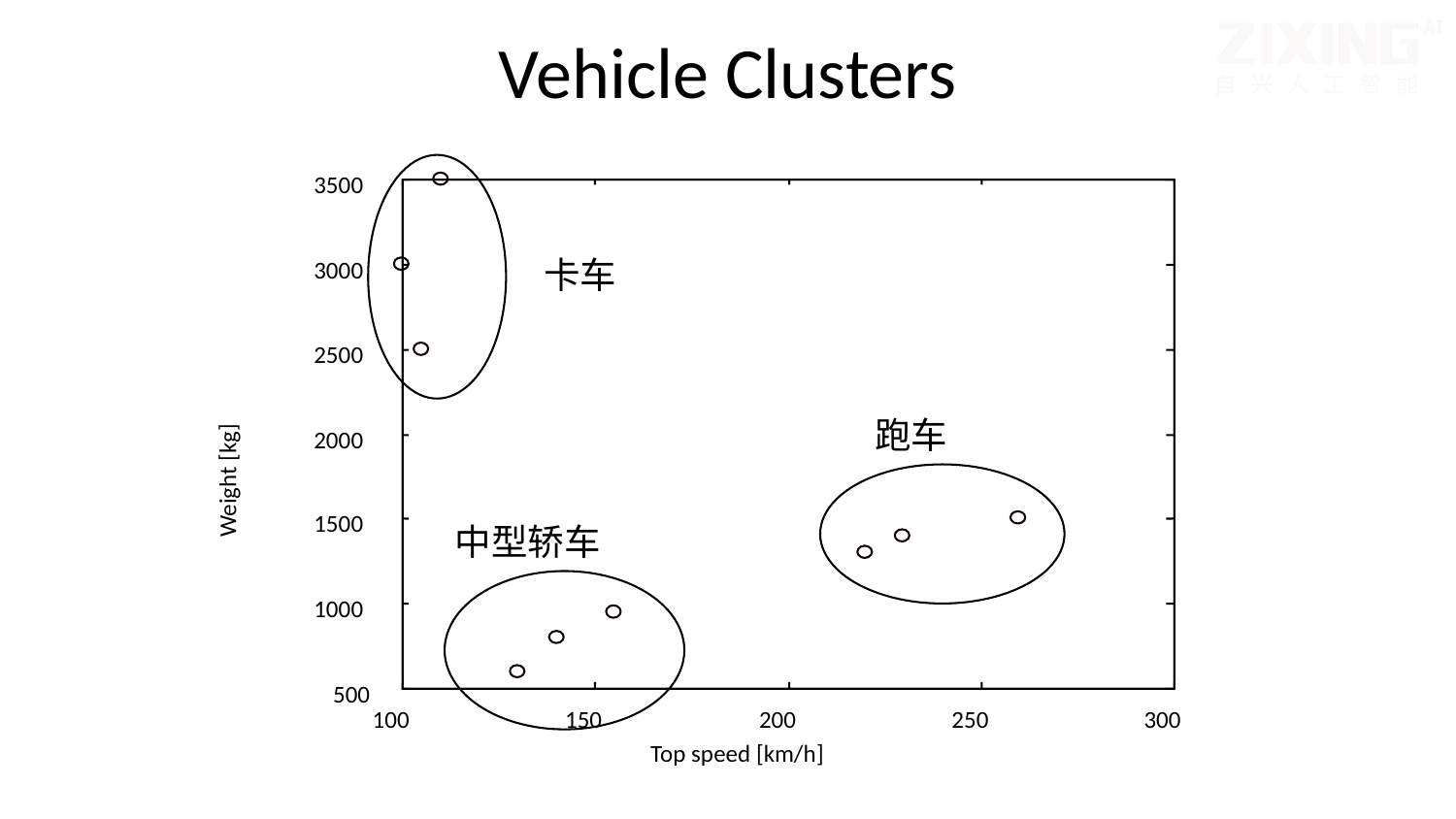

# Vehicle Clusters

3500

卡车
3000

2500

跑车
2000

Weight [kg]

1500

中型轿车

1000

500

100
150
200
250
300
Top speed [km/h]